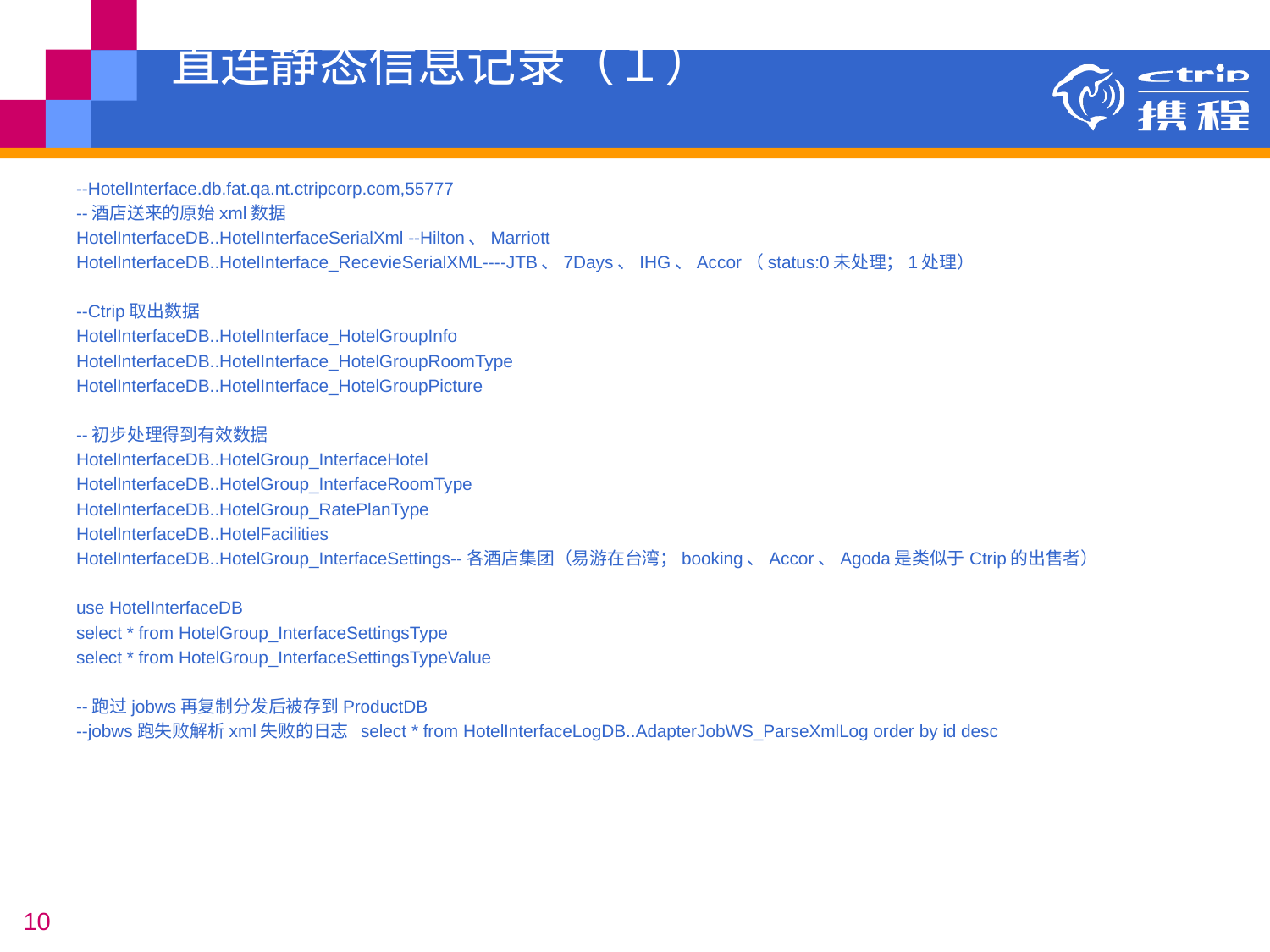

# 直连静态信息记录（１）
--HotelInterface.db.fat.qa.nt.ctripcorp.com,55777
--酒店送来的原始xml数据
HotelInterfaceDB..HotelInterfaceSerialXml --Hilton、Marriott
HotelInterfaceDB..HotelInterface_RecevieSerialXML----JTB、7Days、IHG、Accor（status:0未处理；1处理）

--Ctrip取出数据
HotelInterfaceDB..HotelInterface_HotelGroupInfo
HotelInterfaceDB..HotelInterface_HotelGroupRoomType
HotelInterfaceDB..HotelInterface_HotelGroupPicture

--初步处理得到有效数据
HotelInterfaceDB..HotelGroup_InterfaceHotel
HotelInterfaceDB..HotelGroup_InterfaceRoomType
HotelInterfaceDB..HotelGroup_RatePlanType
HotelInterfaceDB..HotelFacilities
HotelInterfaceDB..HotelGroup_InterfaceSettings--各酒店集团（易游在台湾；booking、Accor、Agoda是类似于Ctrip的出售者）

use HotelInterfaceDB
select * from HotelGroup_InterfaceSettingsType
select * from HotelGroup_InterfaceSettingsTypeValue

--跑过jobws再复制分发后被存到ProductDB
--jobws跑失败解析xml失败的日志  select * from HotelInterfaceLogDB..AdapterJobWS_ParseXmlLog order by id desc

10